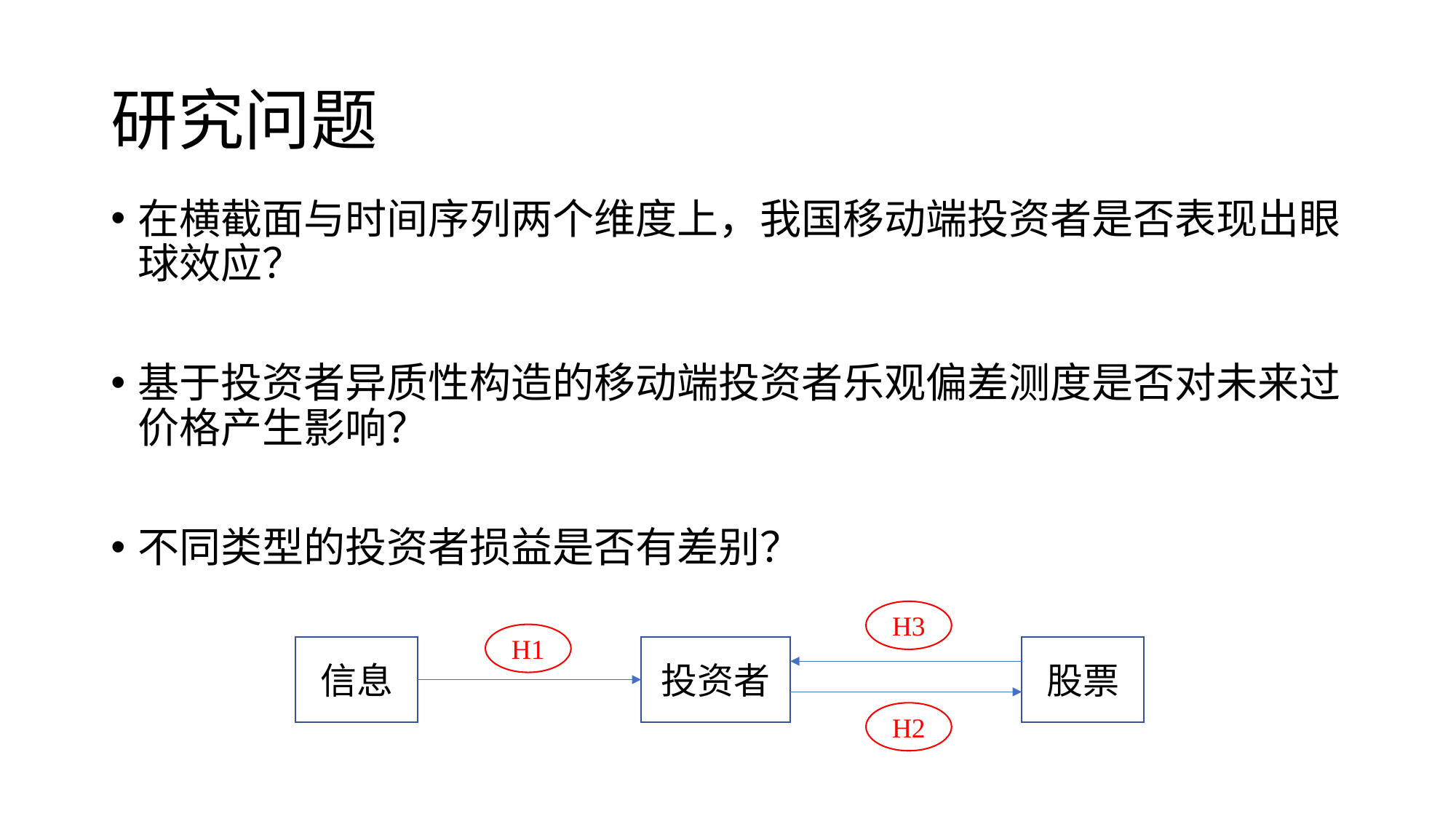

# 研究问题
在横截面与时间序列两个维度上，我国移动端投资者是否表现出眼球效应？

基于投资者异质性构造的移动端投资者乐观偏差测度是否对未来过价格产生影响？

不同类型的投资者损益是否有差别？

H3
H1
信息
投资者
股票
H2